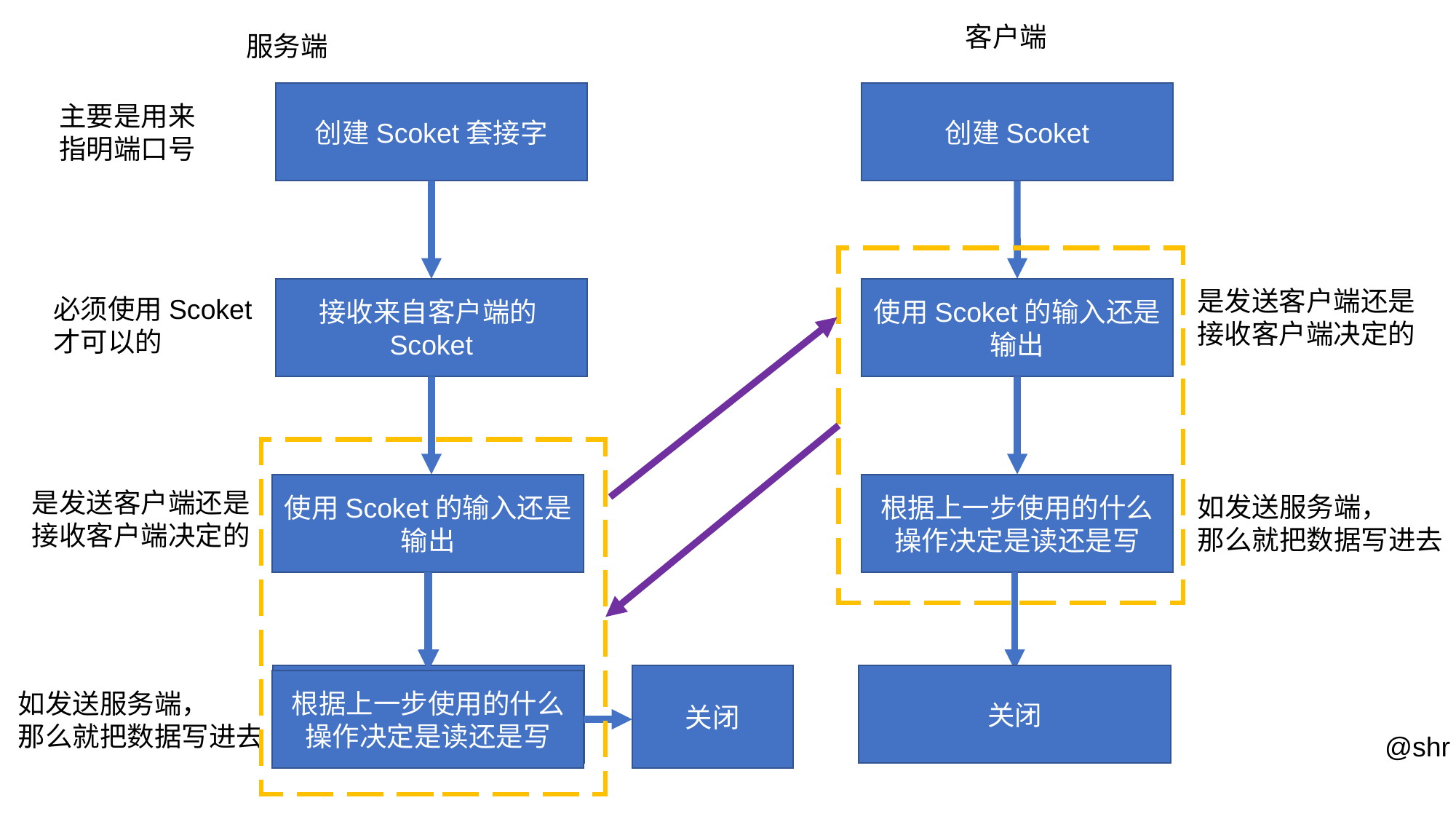

客户端
服务端
创建Scoket套接字
创建Scoket
主要是用来
指明端口号

接收来自客户端的Scoket
使用Scoket的输入还是输出
是发送客户端还是
接收客户端决定的
必须使用Scoket
才可以的

根据上一步使用的什么操作决定是读还是写
使用Scoket的输入还是输出
是发送客户端还是
接收客户端决定的
如发送服务端，
那么就把数据写进去
关闭
关闭
关闭
根据上一步使用的什么操作决定是读还是写
如发送服务端，
那么就把数据写进去
@shr